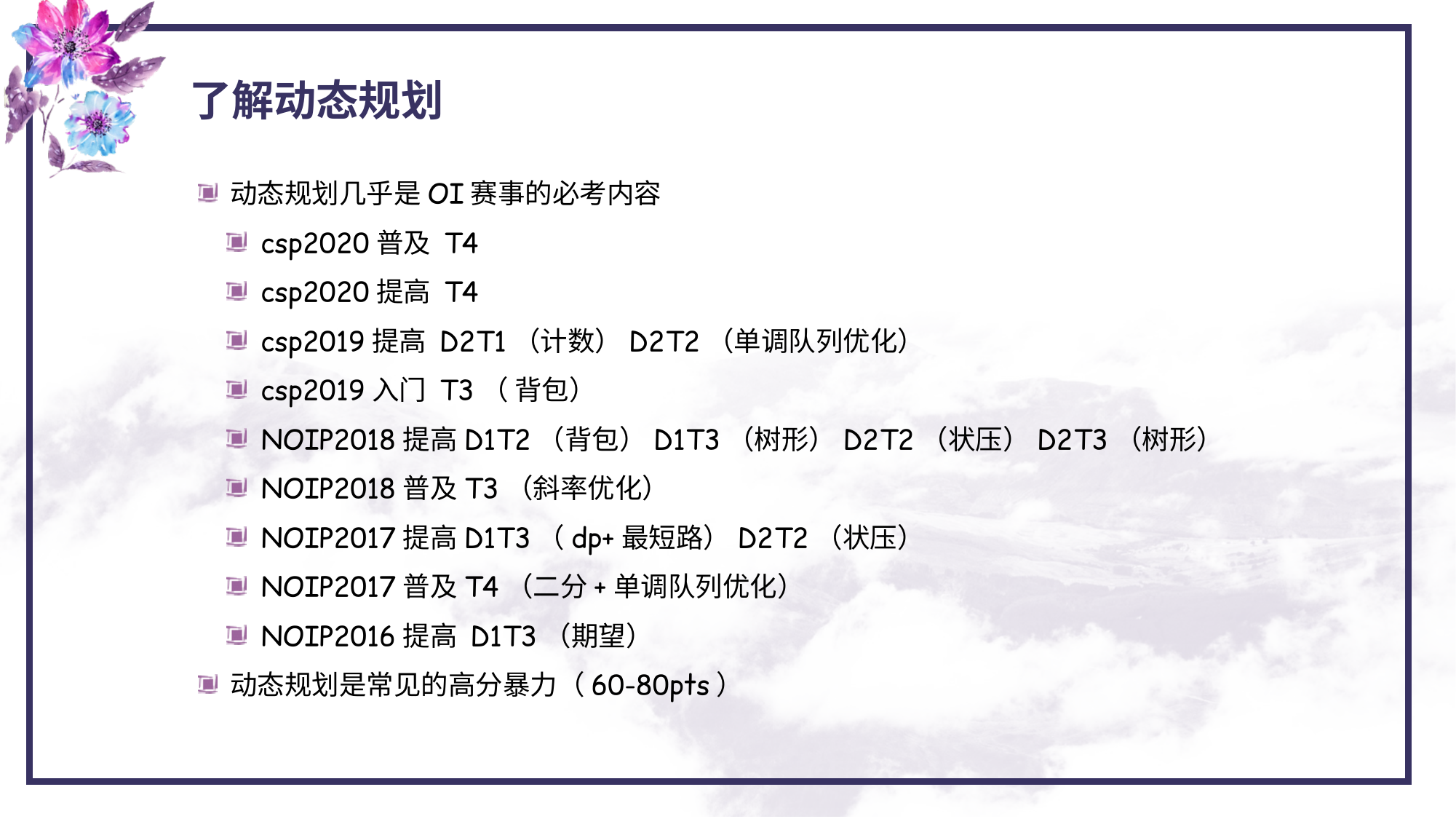

了解动态规划
 动态规划几乎是OI赛事的必考内容
 csp2020普及 T4
 csp2020提高 T4
 csp2019提高 D2T1（计数）D2T2（单调队列优化）
 csp2019入门 T3（ 背包）
 NOIP2018提高D1T2（背包）D1T3（树形）D2T2（状压）D2T3（树形）
 NOIP2018普及T3（斜率优化）
 NOIP2017提高D1T3（dp+最短路）D2T2（状压）
 NOIP2017普及T4（二分+单调队列优化）
 NOIP2016提高 D1T3（期望）
 动态规划是常见的高分暴力（60-80pts）